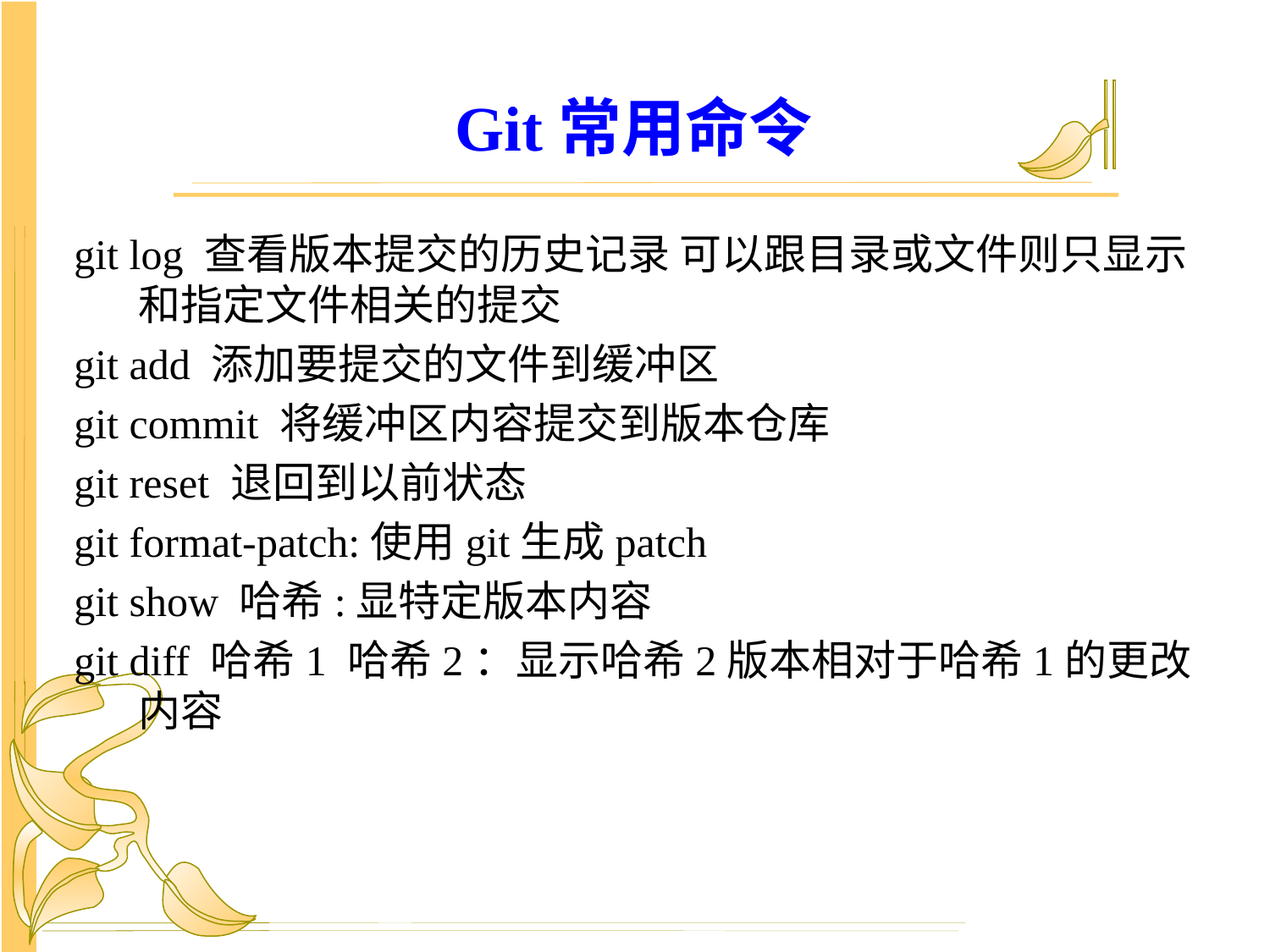

# Git常用命令
git log 查看版本提交的历史记录 可以跟目录或文件则只显示和指定文件相关的提交
git add 添加要提交的文件到缓冲区
git commit 将缓冲区内容提交到版本仓库
git reset 退回到以前状态
git format-patch:使用git生成patch
git show 哈希:显特定版本内容
git diff 哈希1 哈希2：显示哈希2版本相对于哈希1的更改内容